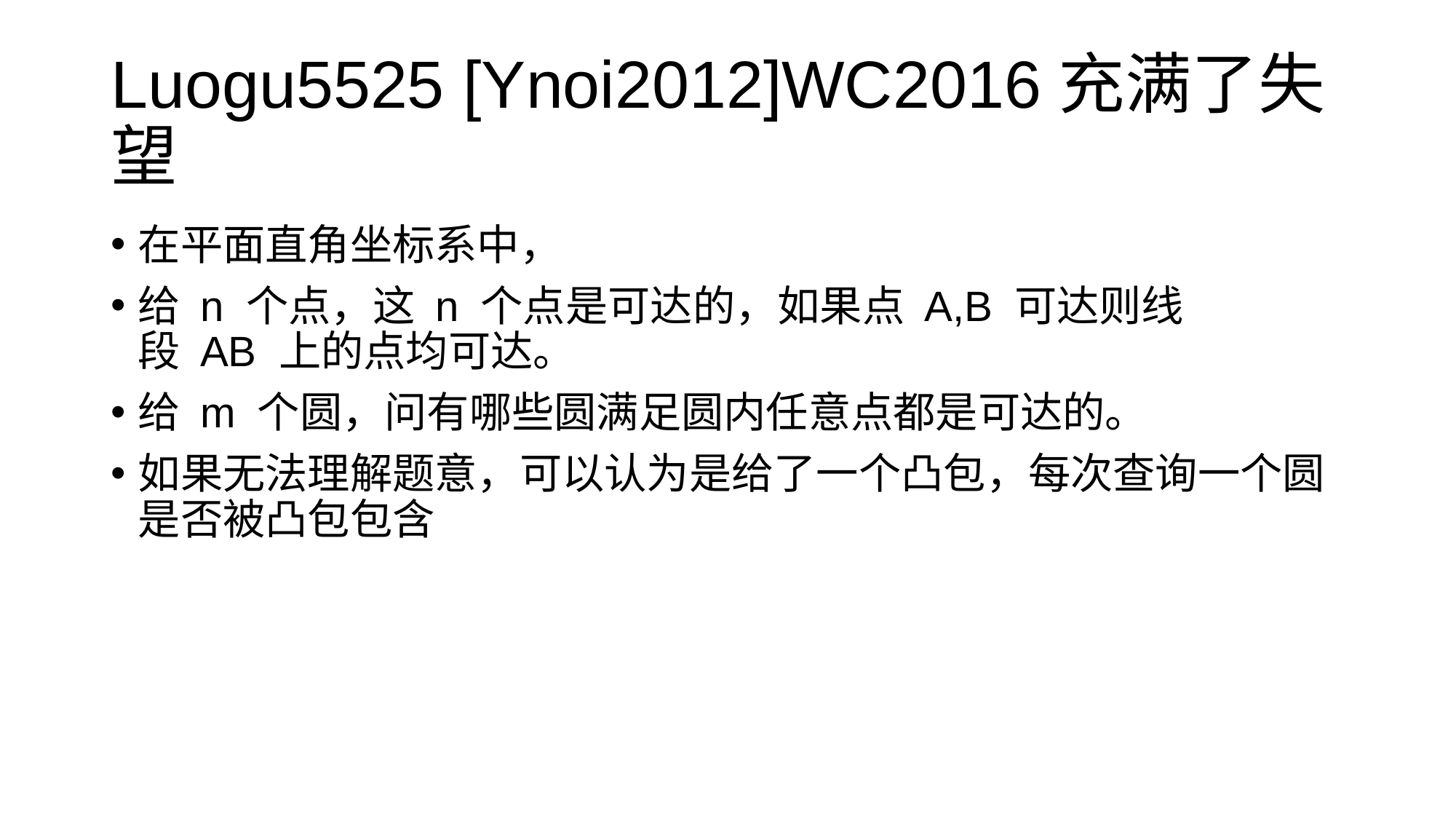

# Luogu5525 [Ynoi2012]WC2016充满了失望
在平面直角坐标系中，
给 n 个点，这 n 个点是可达的，如果点 A,B 可达则线段 AB 上的点均可达。
给 m 个圆，问有哪些圆满足圆内任意点都是可达的。
如果无法理解题意，可以认为是给了一个凸包，每次查询一个圆是否被凸包包含